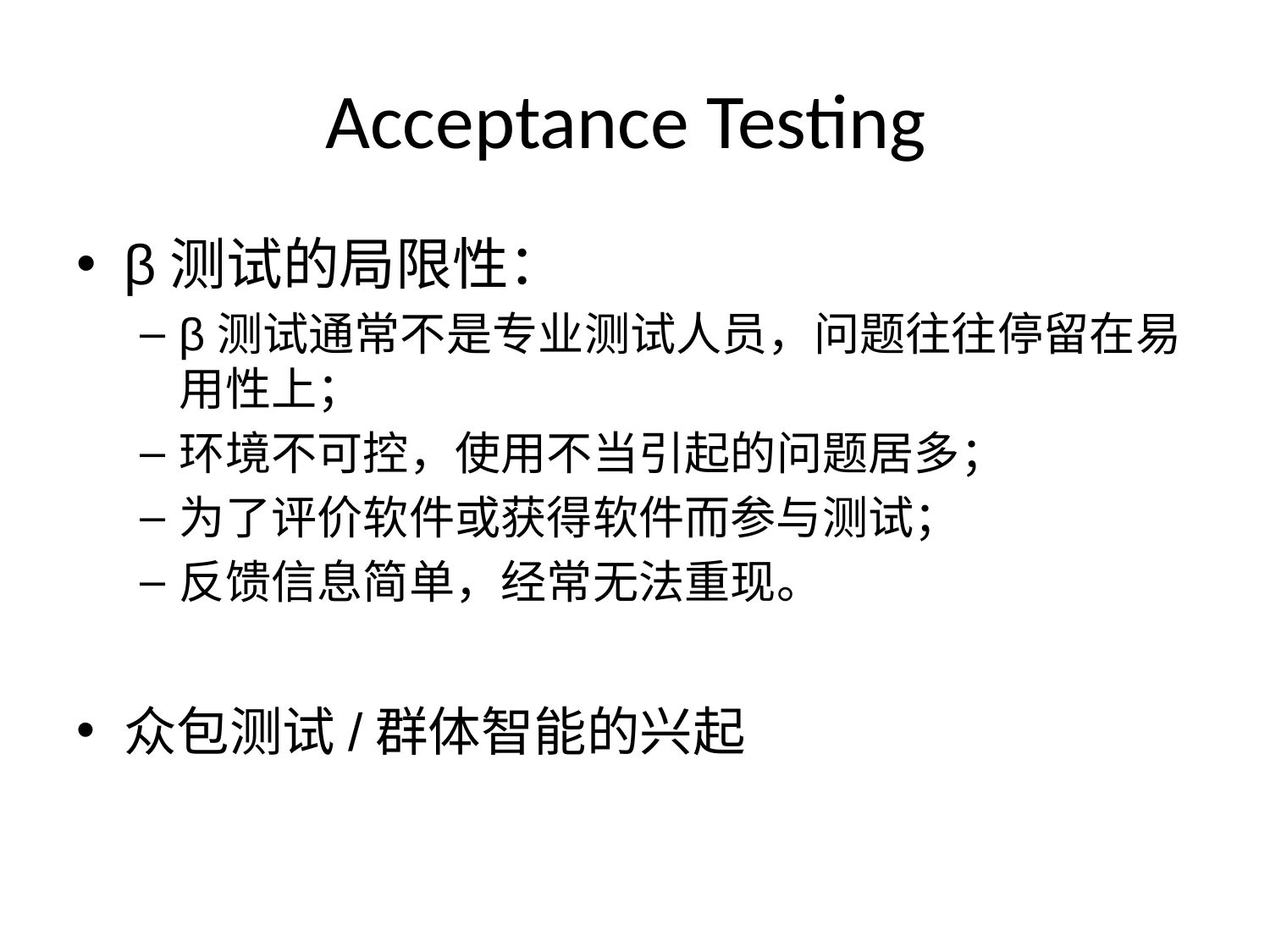

# Acceptance Testing
β测试的局限性：
β测试通常不是专业测试人员，问题往往停留在易用性上；
环境不可控，使用不当引起的问题居多；
为了评价软件或获得软件而参与测试；
反馈信息简单，经常无法重现。

众包测试/群体智能的兴起

72